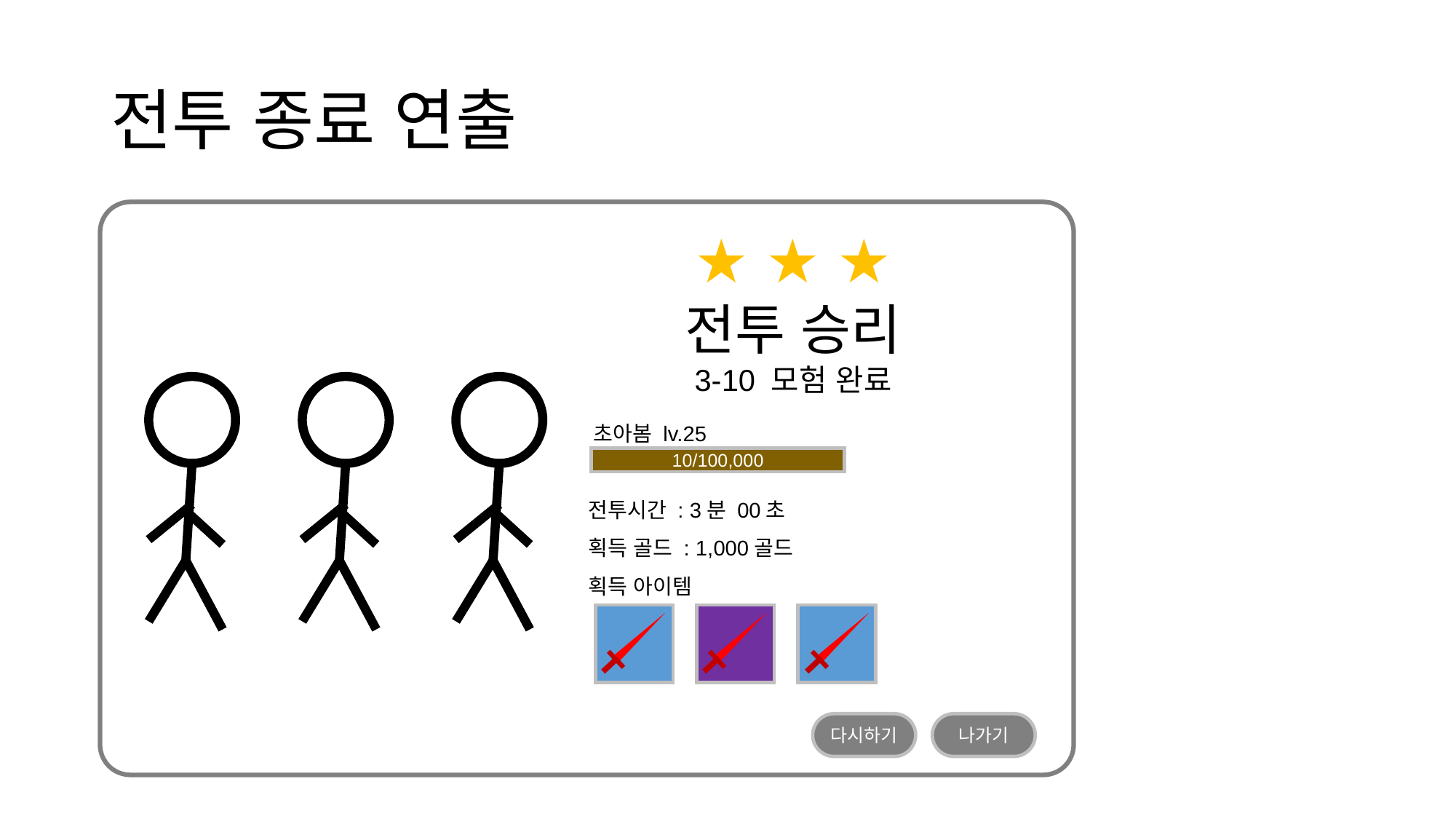

# 전투 종료 연출

★ ★ ★
전투 승리
3-10 모험 완료

초아봄 lv.25
10/100,000
전투시간 : 3분 00초
획득 골드 : 1,000골드
획득 아이템

다시하기
나가기